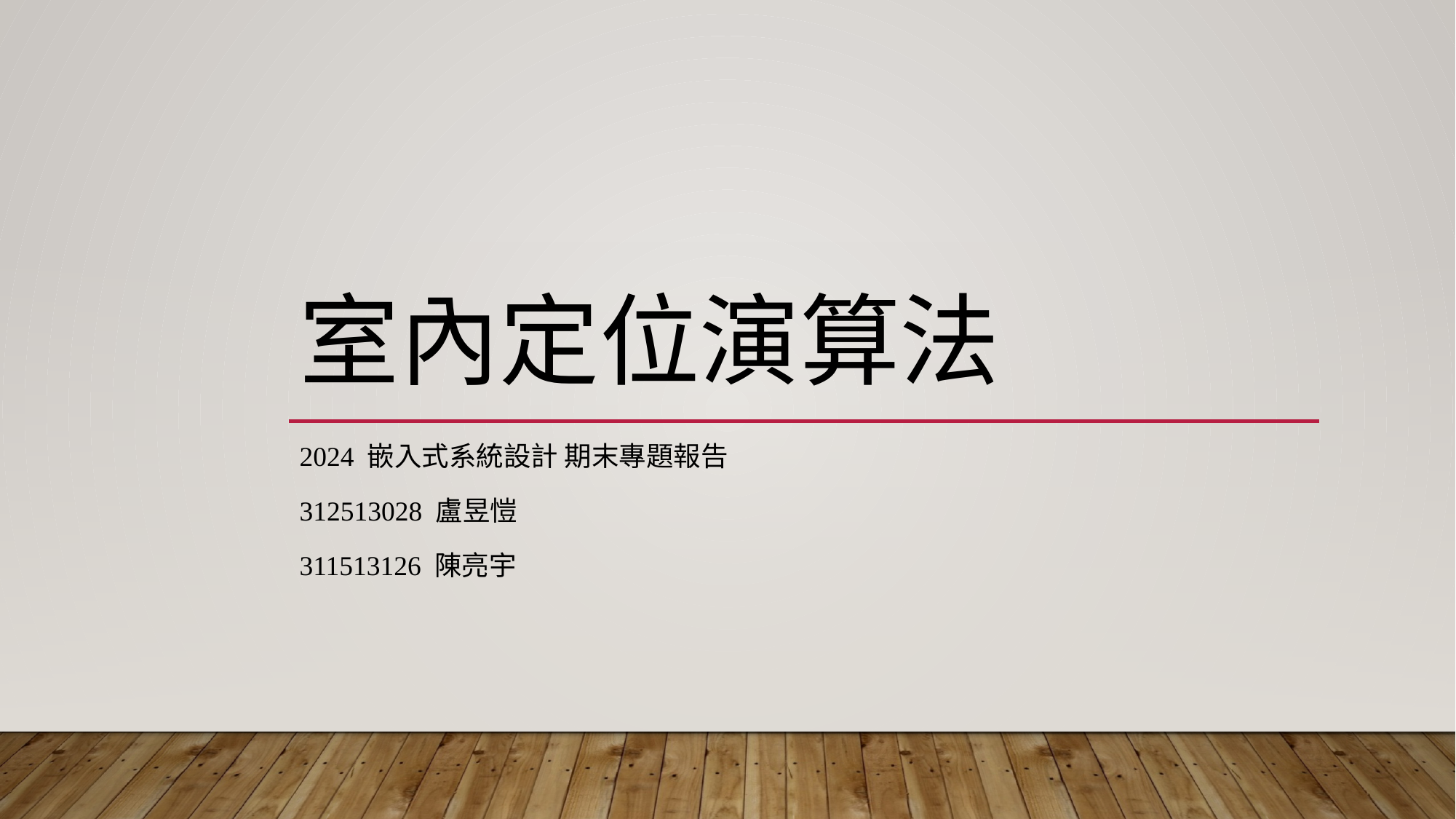

# 室內定位演算法
2024 嵌入式系統設計 期末專題報告
312513028 盧昱愷
311513126 陳亮宇